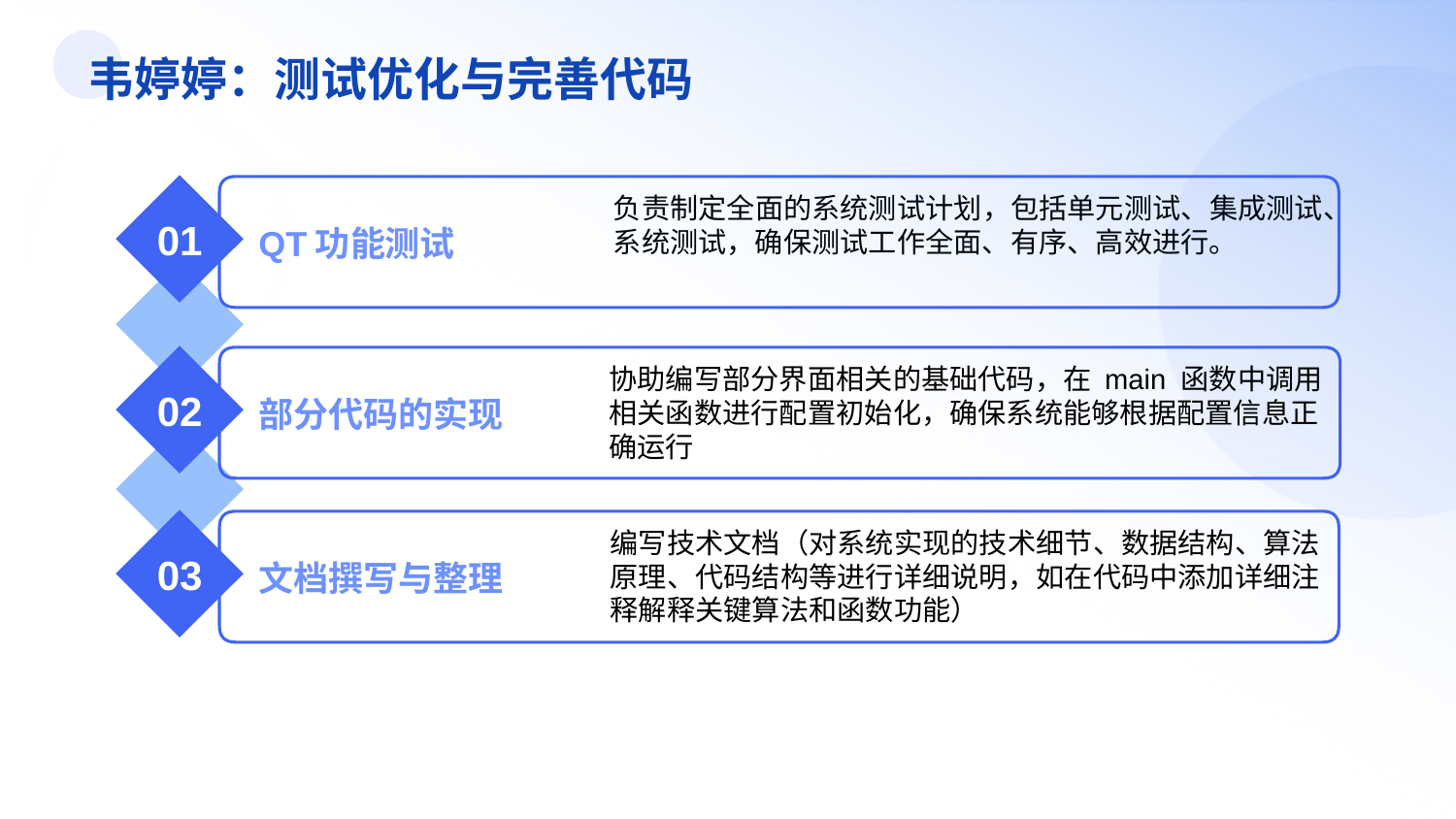

韦婷婷：测试优化与完善代码

负责制定全面的系统测试计划，包括单元测试、集成测试、系统测试，确保测试工作全面、有序、高效进行。

01

QT功能测试

协助编写部分界面相关的基础代码，在 main 函数中调用相关函数进行配置初始化，确保系统能够根据配置信息正确运行

02

部分代码的实现

编写技术文档（对系统实现的技术细节、数据结构、算法原理、代码结构等进行详细说明，如在代码中添加详细注释解释关键算法和函数功能）

03

文档撰写与整理